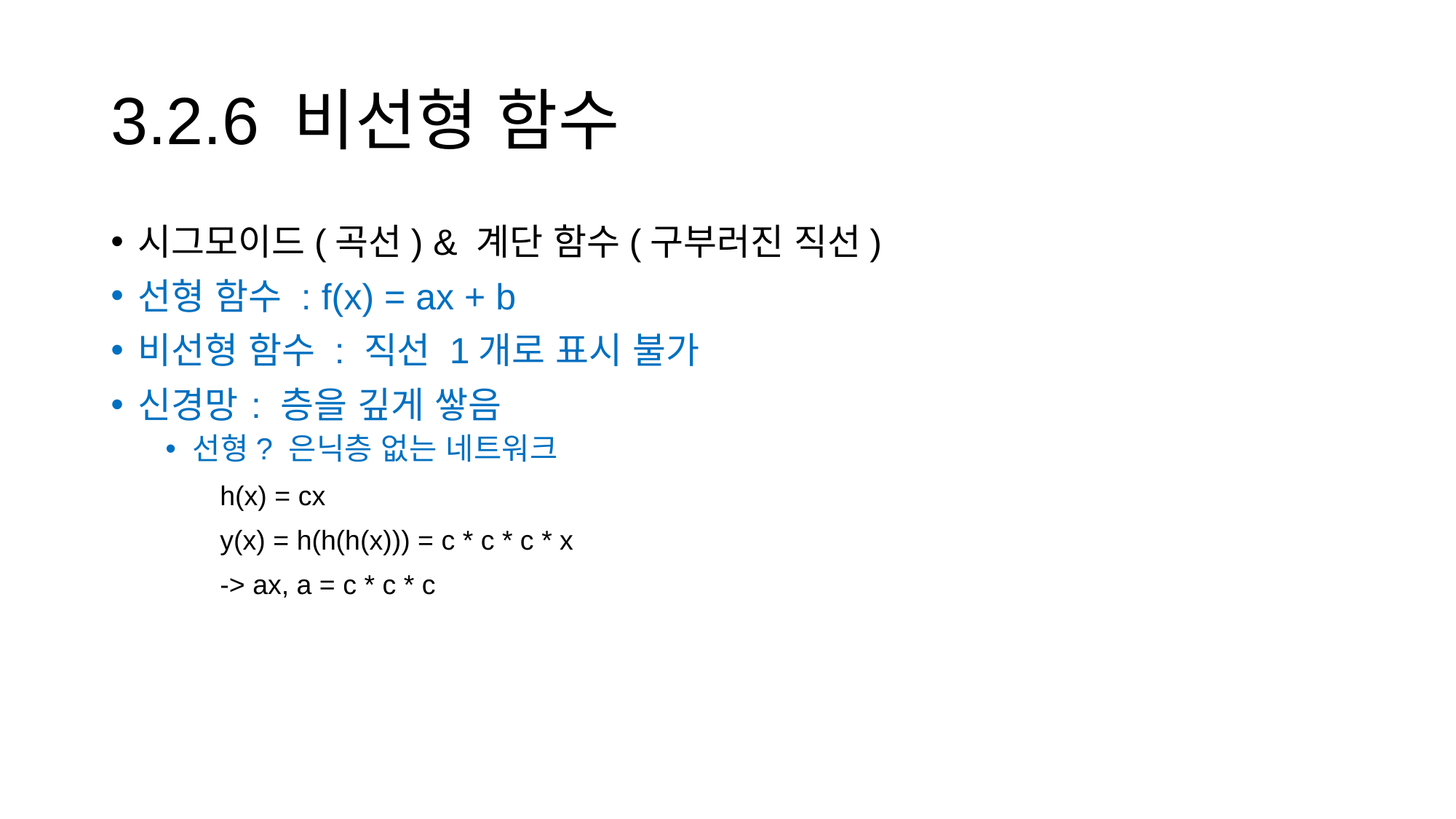

# 3.2.6 비선형 함수
시그모이드(곡선) & 계단 함수(구부러진 직선)
선형 함수 : f(x) = ax + b
비선형 함수 : 직선 1개로 표시 불가
신경망 : 층을 깊게 쌓음
선형? 은닉층 없는 네트워크
	h(x) = cx
	y(x) = h(h(h(x))) = c * c * c * x
	-> ax, a = c * c * c